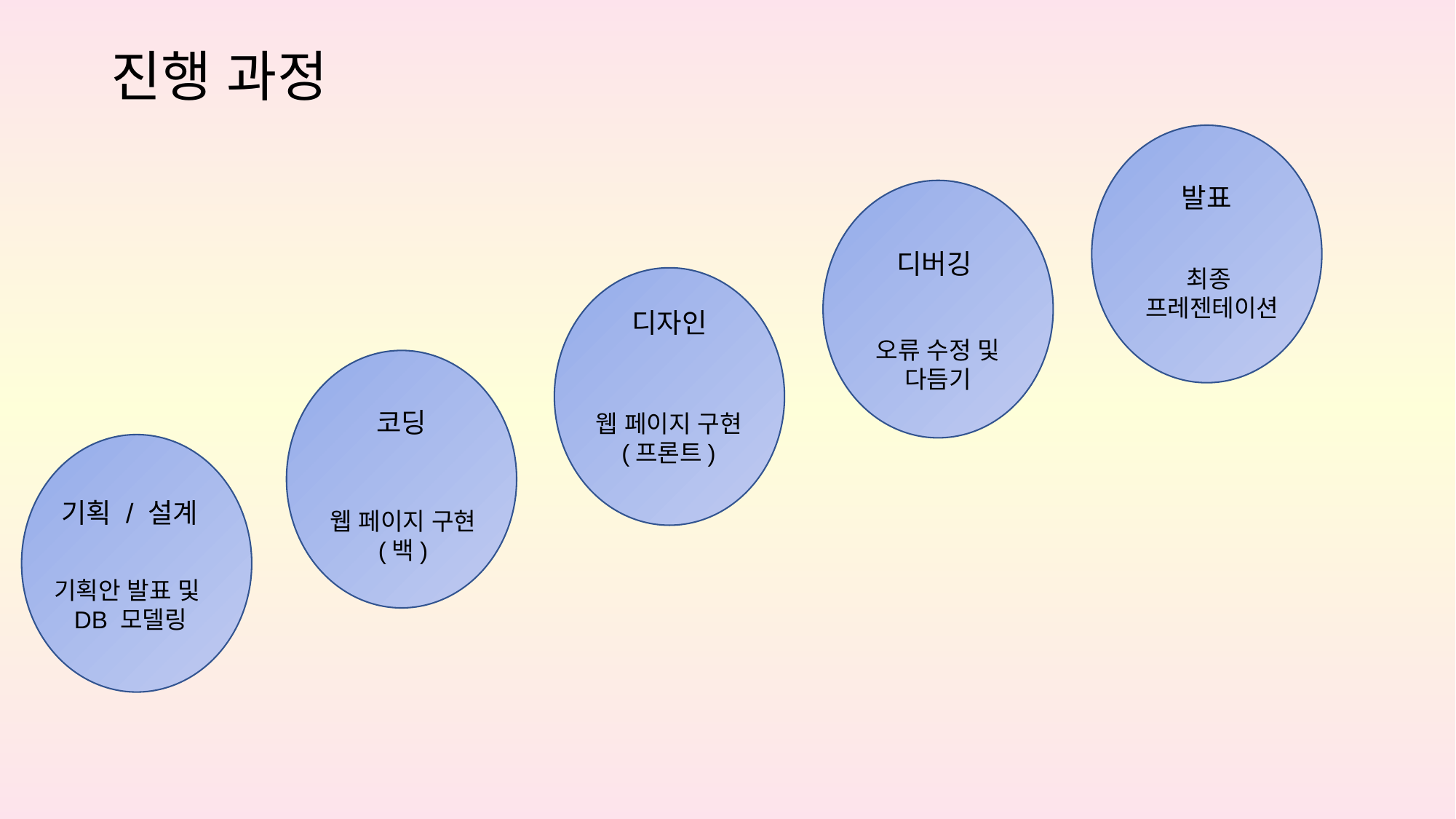

# 진행 과정

발표

디버깅
최종
프레젠테이션

디자인
오류 수정 및 다듬기

코딩
웹 페이지 구현
(프론트)

기획 / 설계
웹 페이지 구현
(백)
기획안 발표 및
   DB 모델링